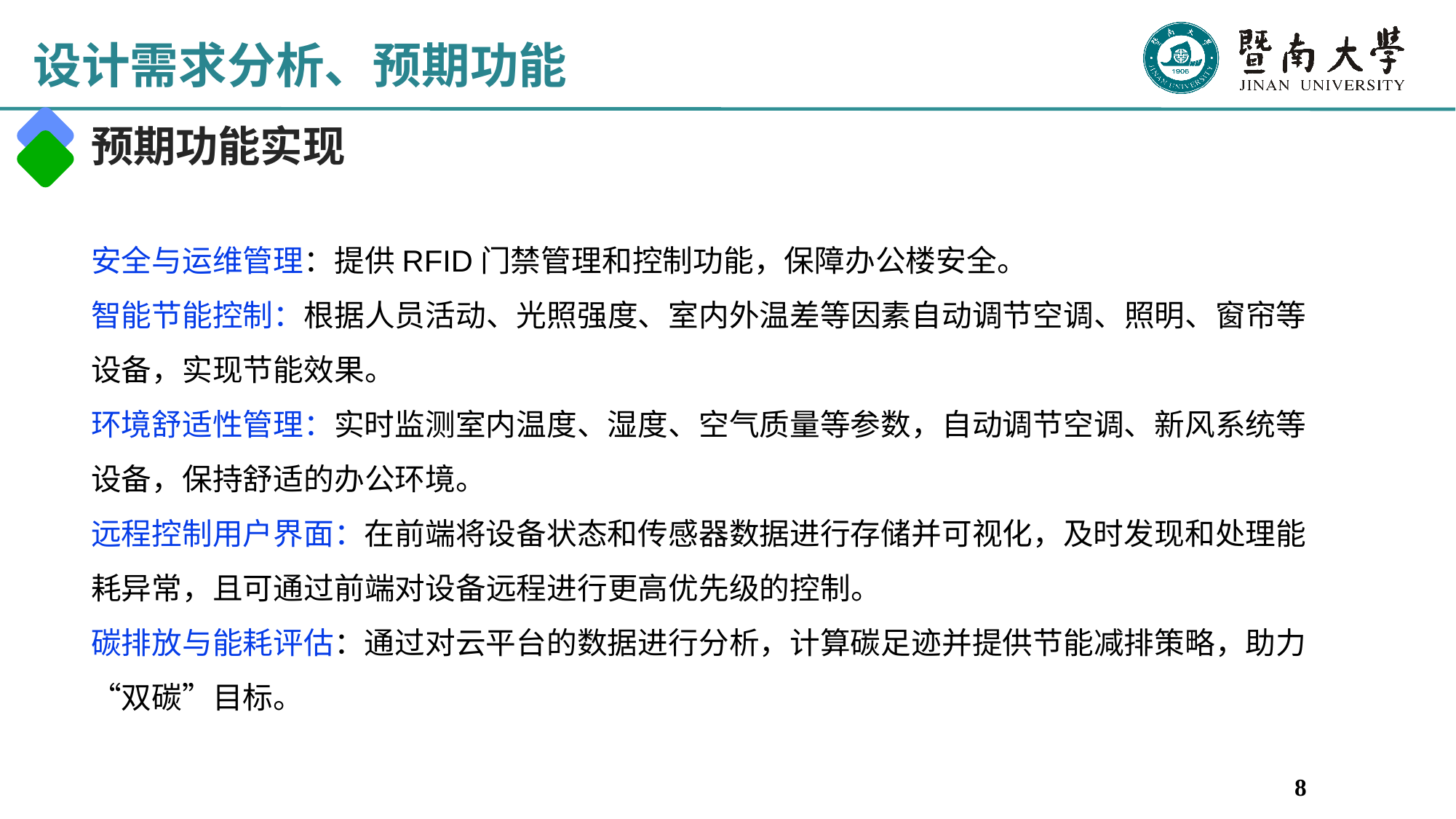

# 设计需求分析、预期功能

预期功能实现
安全与运维管理：提供RFID门禁管理和控制功能，保障办公楼安全。
智能节能控制：根据人员活动、光照强度、室内外温差等因素自动调节空调、照明、窗帘等设备，实现节能效果。
环境舒适性管理：实时监测室内温度、湿度、空气质量等参数，自动调节空调、新风系统等设备，保持舒适的办公环境。
远程控制用户界面：在前端将设备状态和传感器数据进行存储并可视化，及时发现和处理能耗异常，且可通过前端对设备远程进行更高优先级的控制。
碳排放与能耗评估：通过对云平台的数据进行分析，计算碳足迹并提供节能减排策略，助力 “双碳”目标。